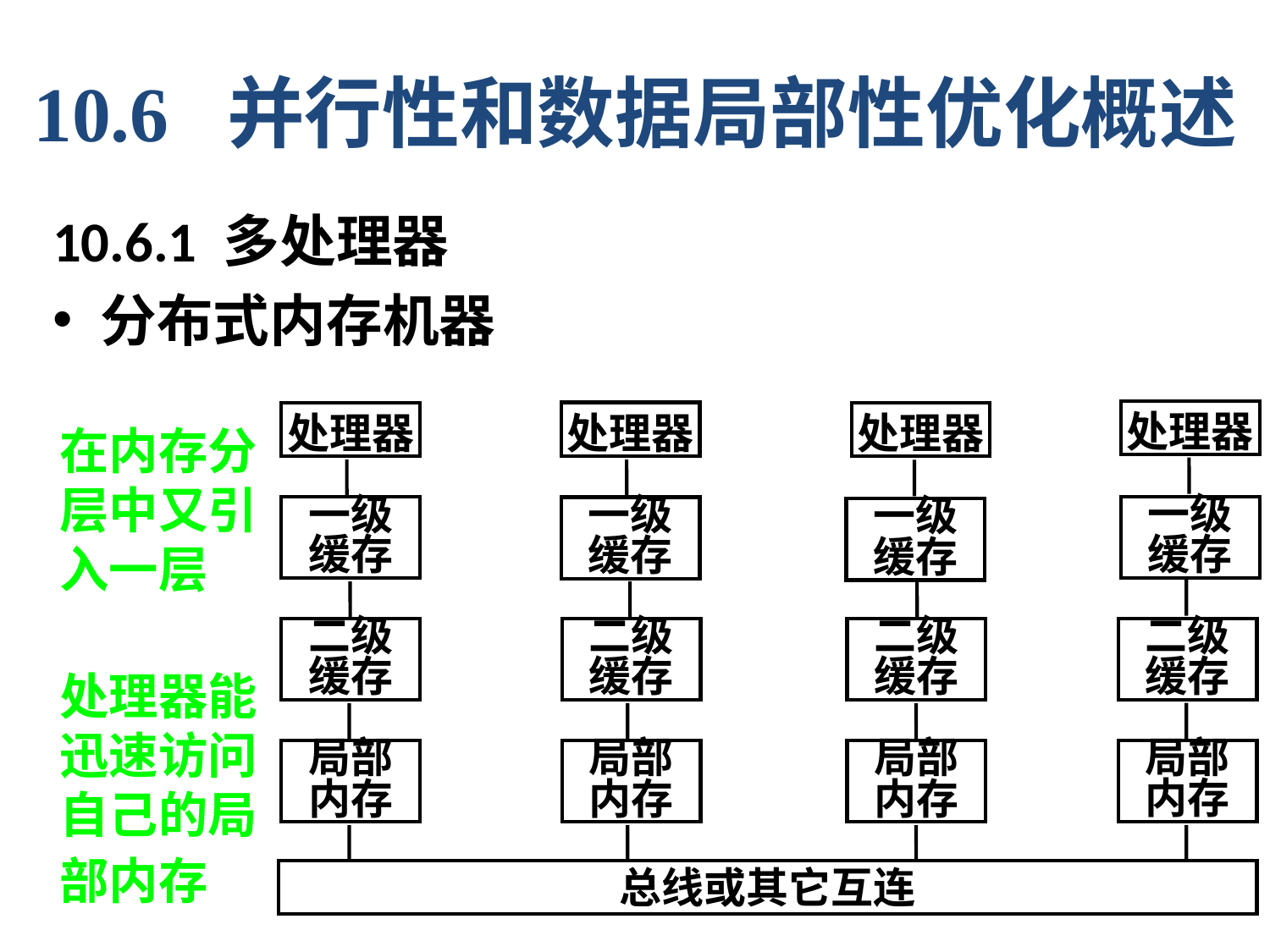

10.6  并行性和数据局部性优化概述
10.6.1 多处理器
分布式内存机器
处理器
处理器
处理器
处理器

一级
缓存
一级
缓存
一级
缓存
一级
缓存

二级
缓存
二级
缓存
二级
缓存
二级
缓存

局部
内存
局部
内存
局部
内存
局部
内存

总线或其它互连
在内存分
层中又引
入一层

处理器能
迅速访问
自己的局
部内存